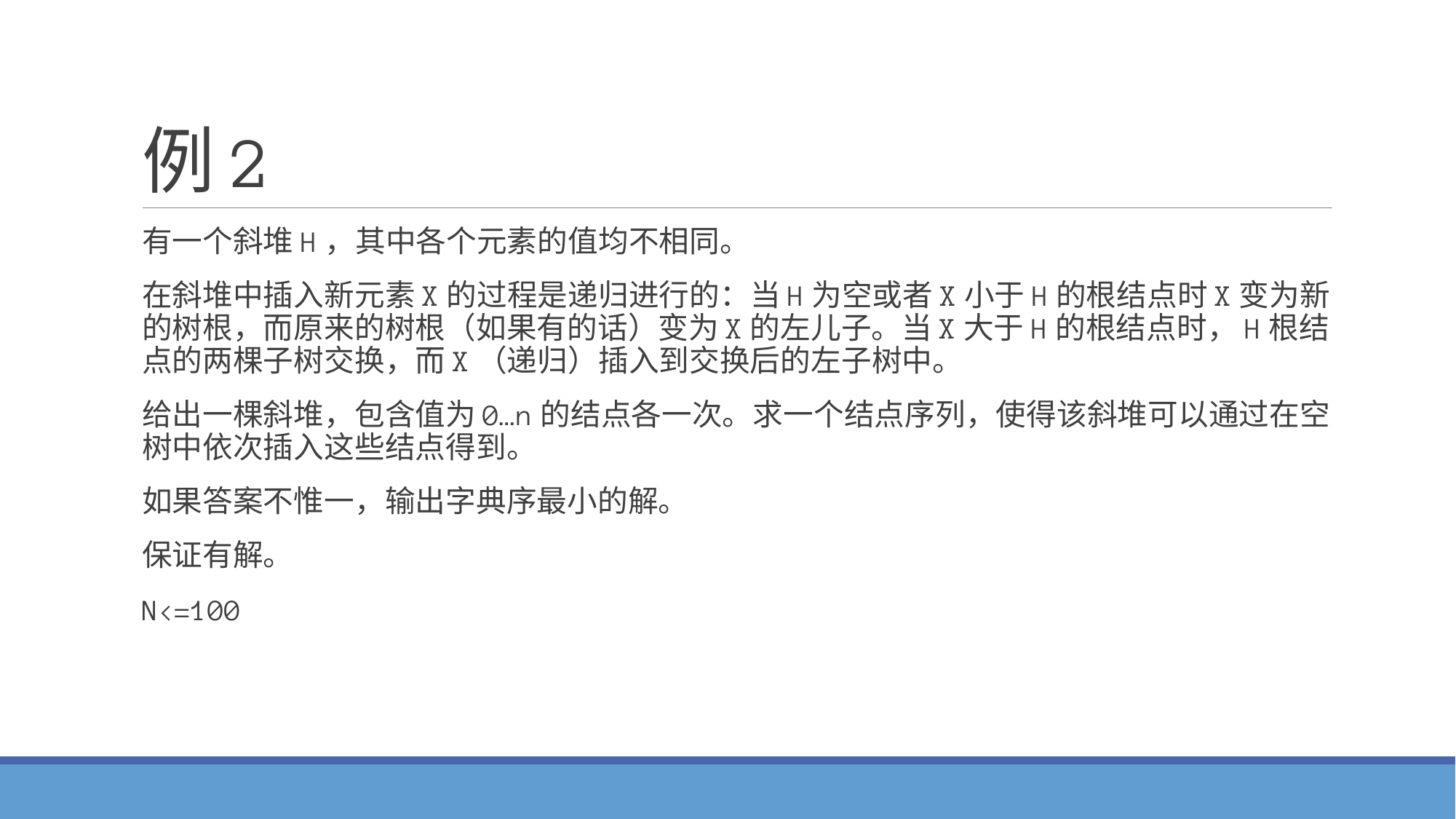

# 例2
有一个斜堆H，其中各个元素的值均不相同。
在斜堆中插入新元素X的过程是递归进行的：当H为空或者X小于H的根结点时X变为新的树根，而原来的树根（如果有的话）变为X的左儿子。当X大于H的根结点时，H根结点的两棵子树交换，而X（递归）插入到交换后的左子树中。
给出一棵斜堆，包含值为0…n的结点各一次。求一个结点序列，使得该斜堆可以通过在空树中依次插入这些结点得到。
如果答案不惟一，输出字典序最小的解。
保证有解。
N<=100